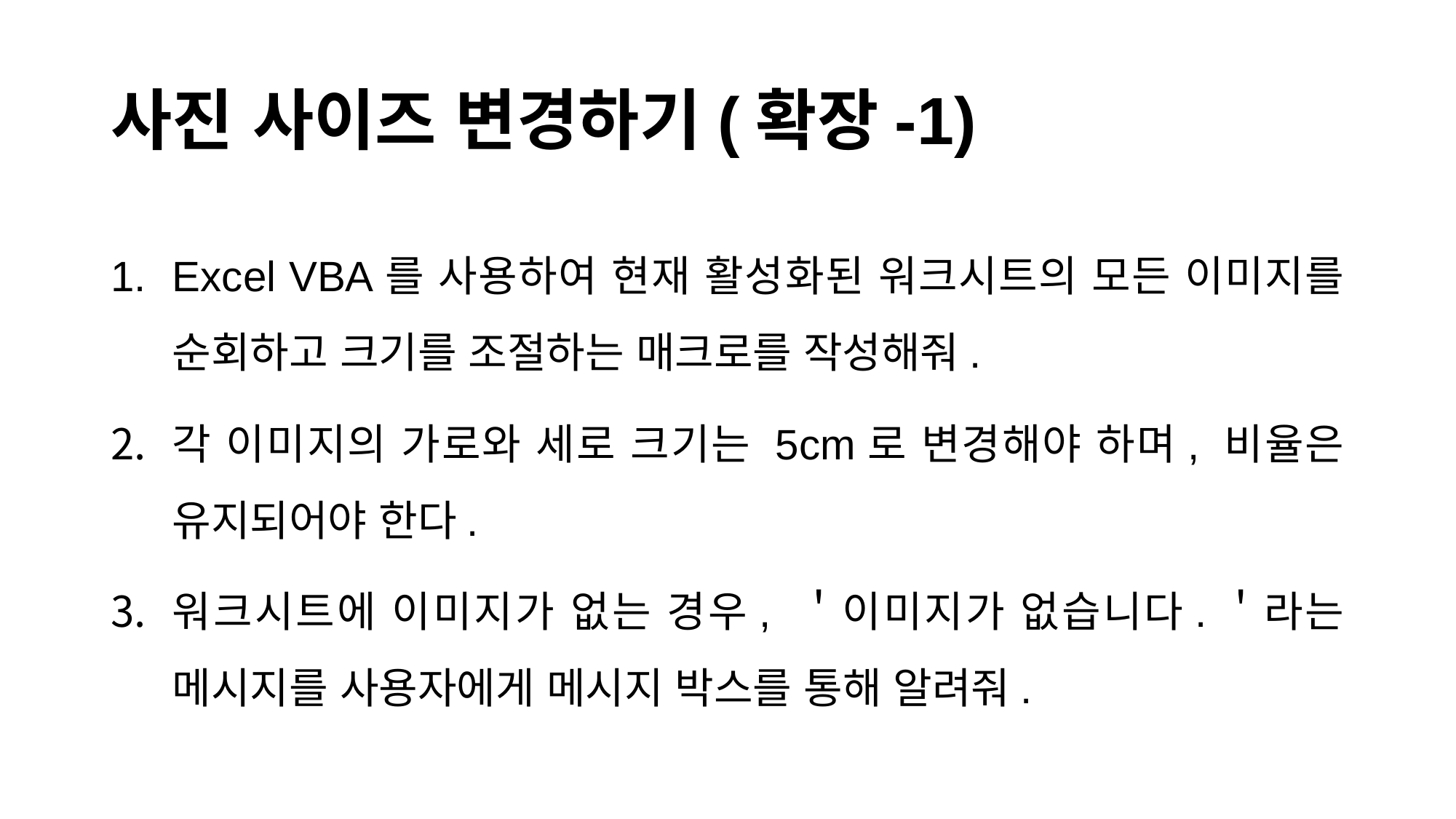

# 사진 사이즈 변경하기(확장-1)
Excel VBA를 사용하여 현재 활성화된 워크시트의 모든 이미지를 순회하고 크기를 조절하는 매크로를 작성해줘.
각 이미지의 가로와 세로 크기는 5cm로 변경해야 하며, 비율은 유지되어야 한다.
워크시트에 이미지가 없는 경우, ＇이미지가 없습니다.＇라는 메시지를 사용자에게 메시지 박스를 통해 알려줘.